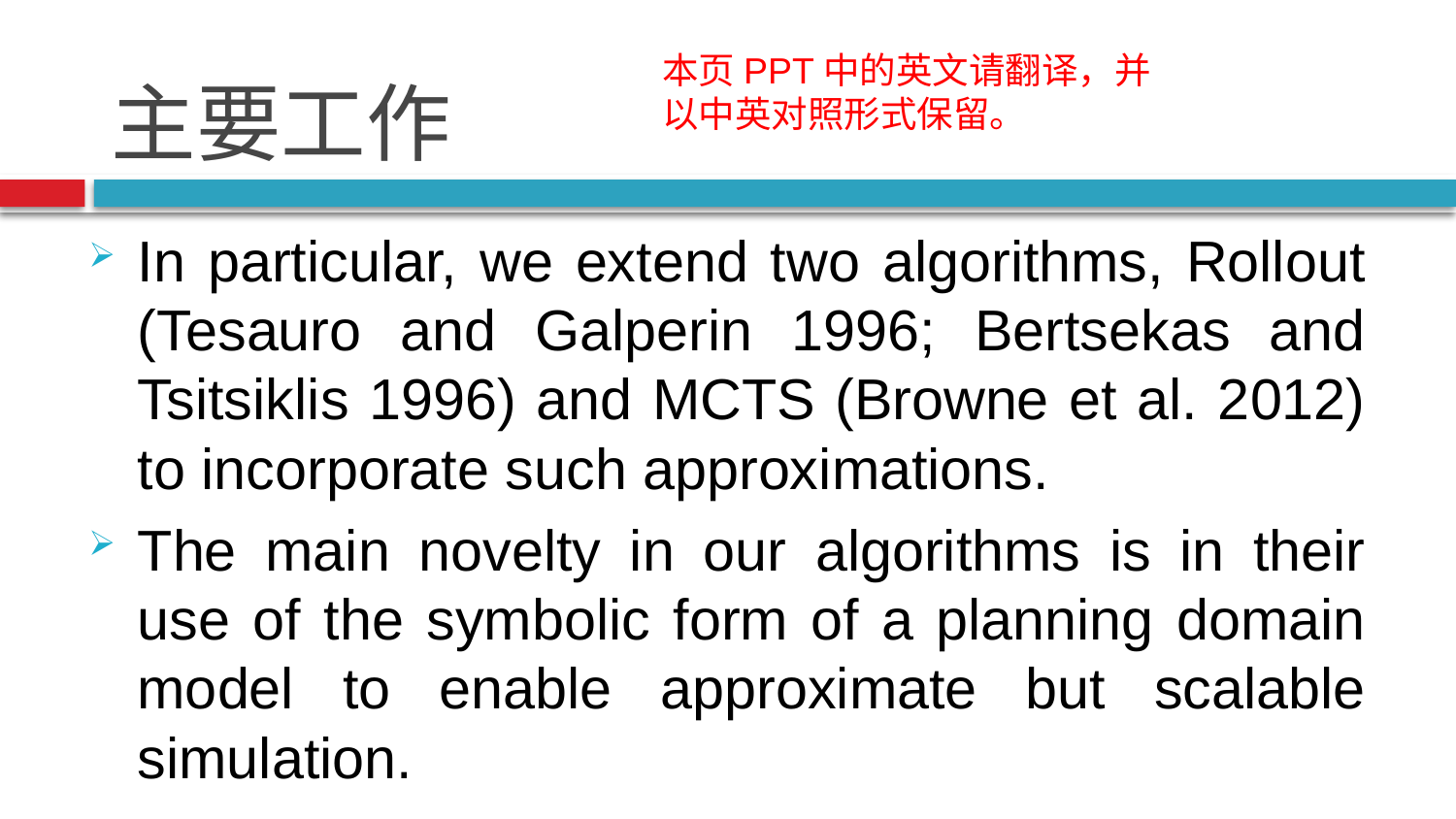

# 主要工作
本页PPT中的英文请翻译，并以中英对照形式保留。
In particular, we extend two algorithms, Rollout (Tesauro and Galperin 1996; Bertsekas and Tsitsiklis 1996) and MCTS (Browne et al. 2012) to incorporate such approximations.
The main novelty in our algorithms is in their use of the symbolic form of a planning domain model to enable approximate but scalable simulation.